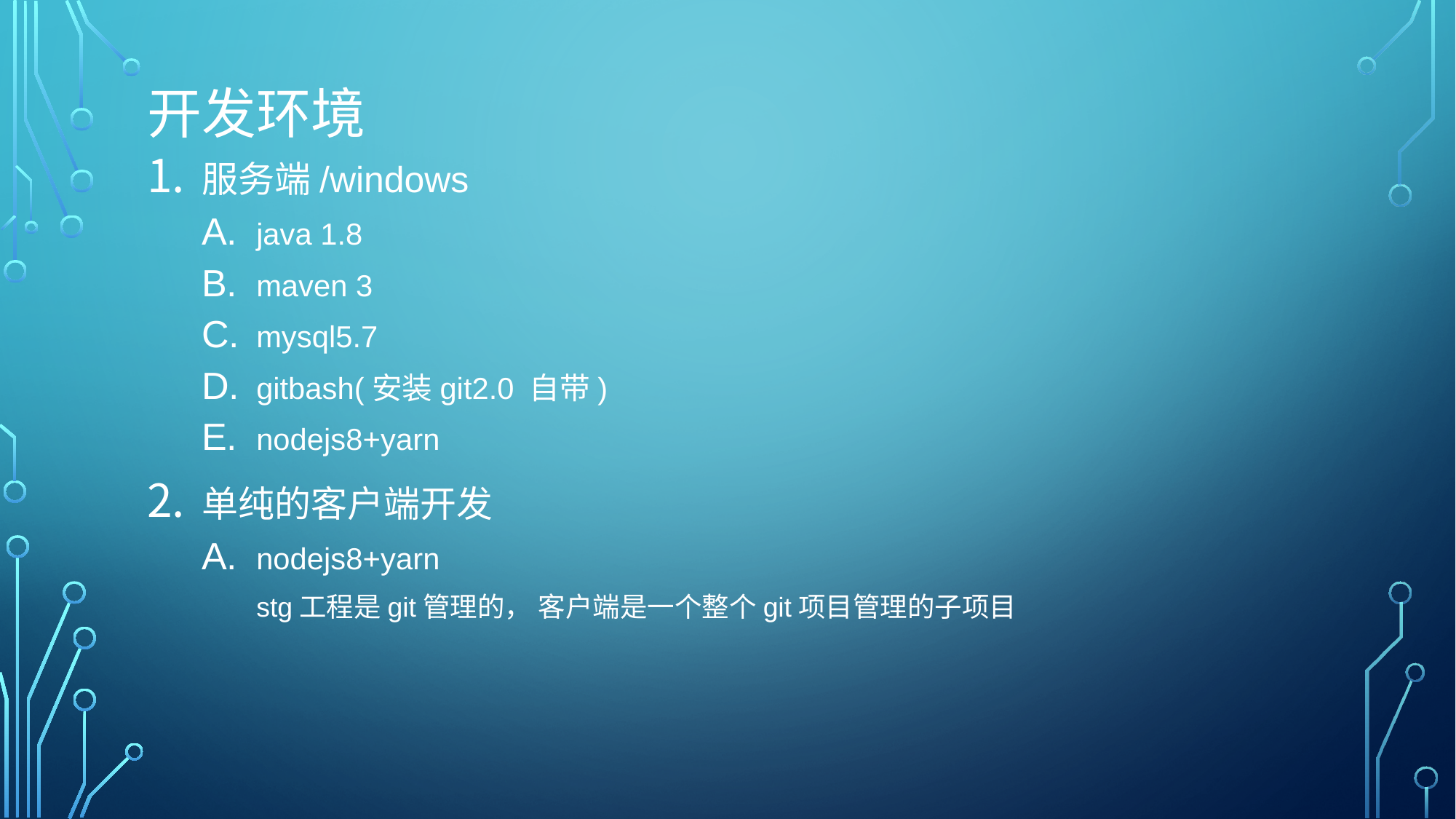

# 开发环境
服务端/windows
java 1.8
maven 3
mysql5.7
gitbash(安装git2.0 自带)
nodejs8+yarn
单纯的客户端开发
nodejs8+yarn
stg工程是git管理的， 客户端是一个整个git项目管理的子项目